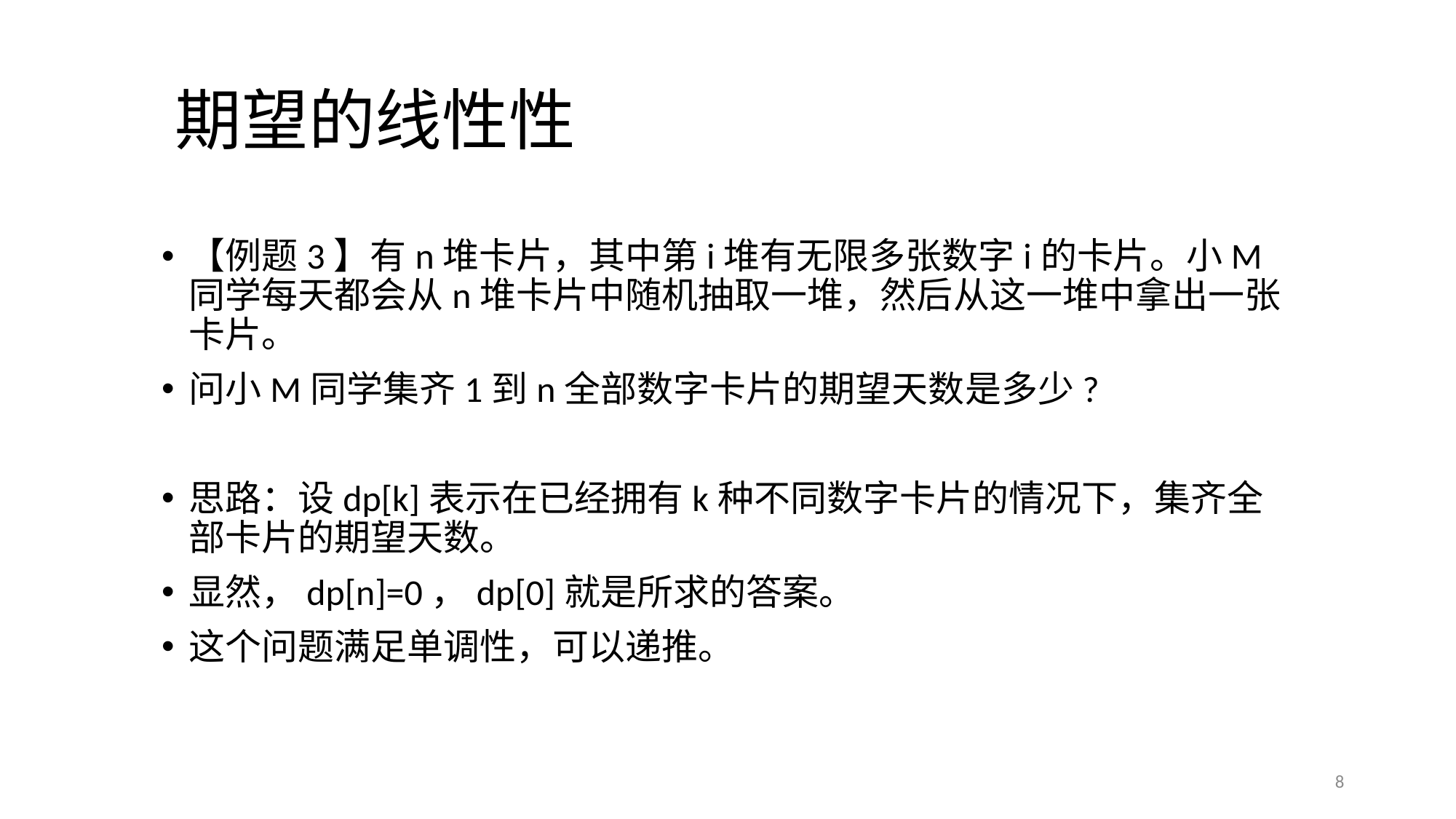

# 期望的线性性
【例题3】有n堆卡片，其中第i堆有无限多张数字i的卡片。小M同学每天都会从n堆卡片中随机抽取一堆，然后从这一堆中拿出一张卡片。
问小M同学集齐1到n全部数字卡片的期望天数是多少?

思路：设dp[k]表示在已经拥有k种不同数字卡片的情况下，集齐全部卡片的期望天数。
显然，dp[n]=0，dp[0]就是所求的答案。
这个问题满足单调性，可以递推。
8